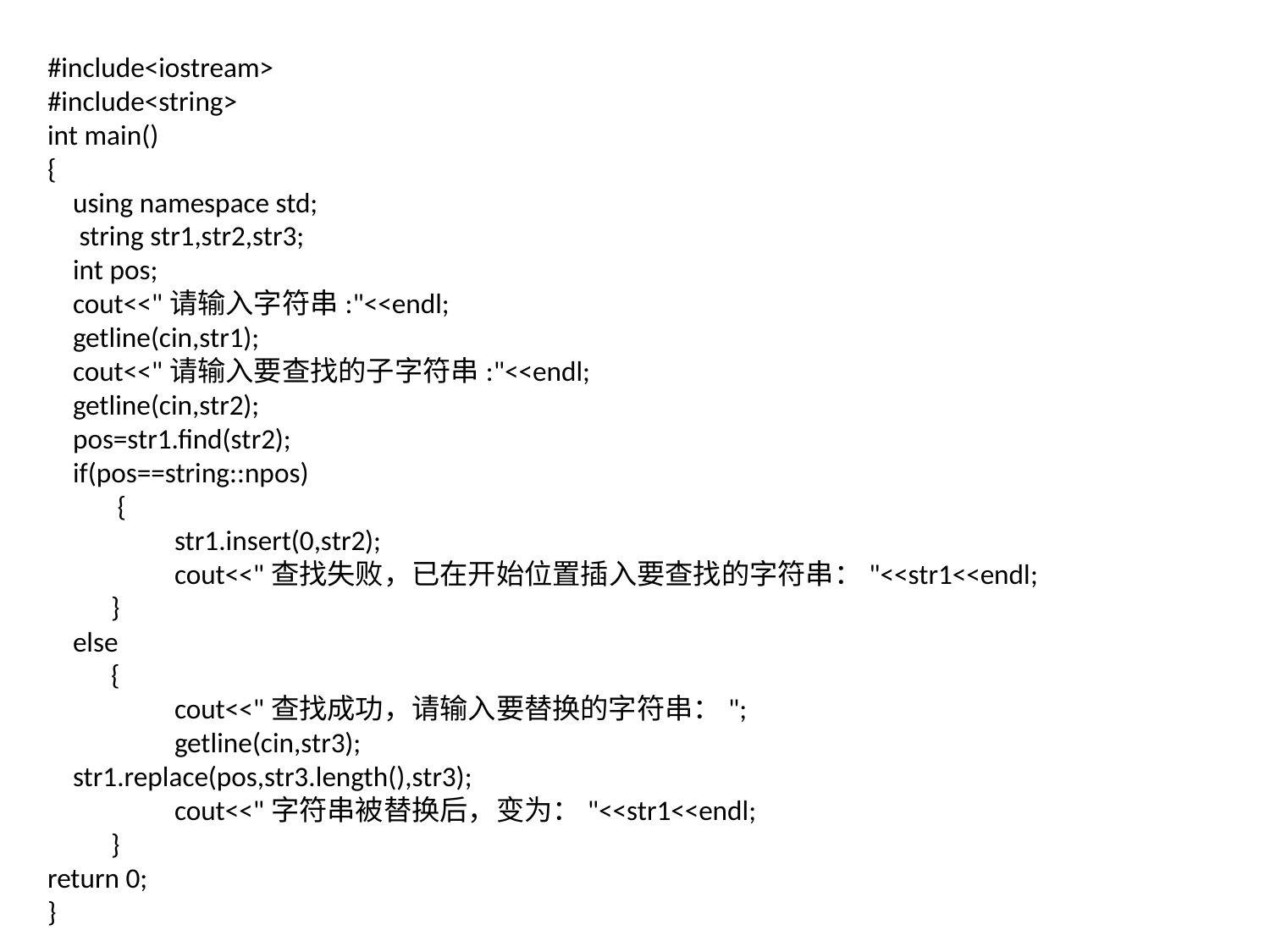

#include<iostream>
#include<string>
int main()
{
    using namespace std;
     string str1,str2,str3;
    int pos;
    cout<<"请输入字符串:"<<endl;
    getline(cin,str1);
    cout<<"请输入要查找的子字符串:"<<endl;
    getline(cin,str2);
    pos=str1.find(str2);
    if(pos==string::npos)
           {
	str1.insert(0,str2);
	cout<<"查找失败，已在开始位置插入要查找的字符串："<<str1<<endl;
          }
    else
          {
	cout<<"查找成功，请输入要替换的字符串：";
	getline(cin,str3);
    str1.replace(pos,str3.length(),str3);
	cout<<"字符串被替换后，变为："<<str1<<endl;
          }
return 0;
}